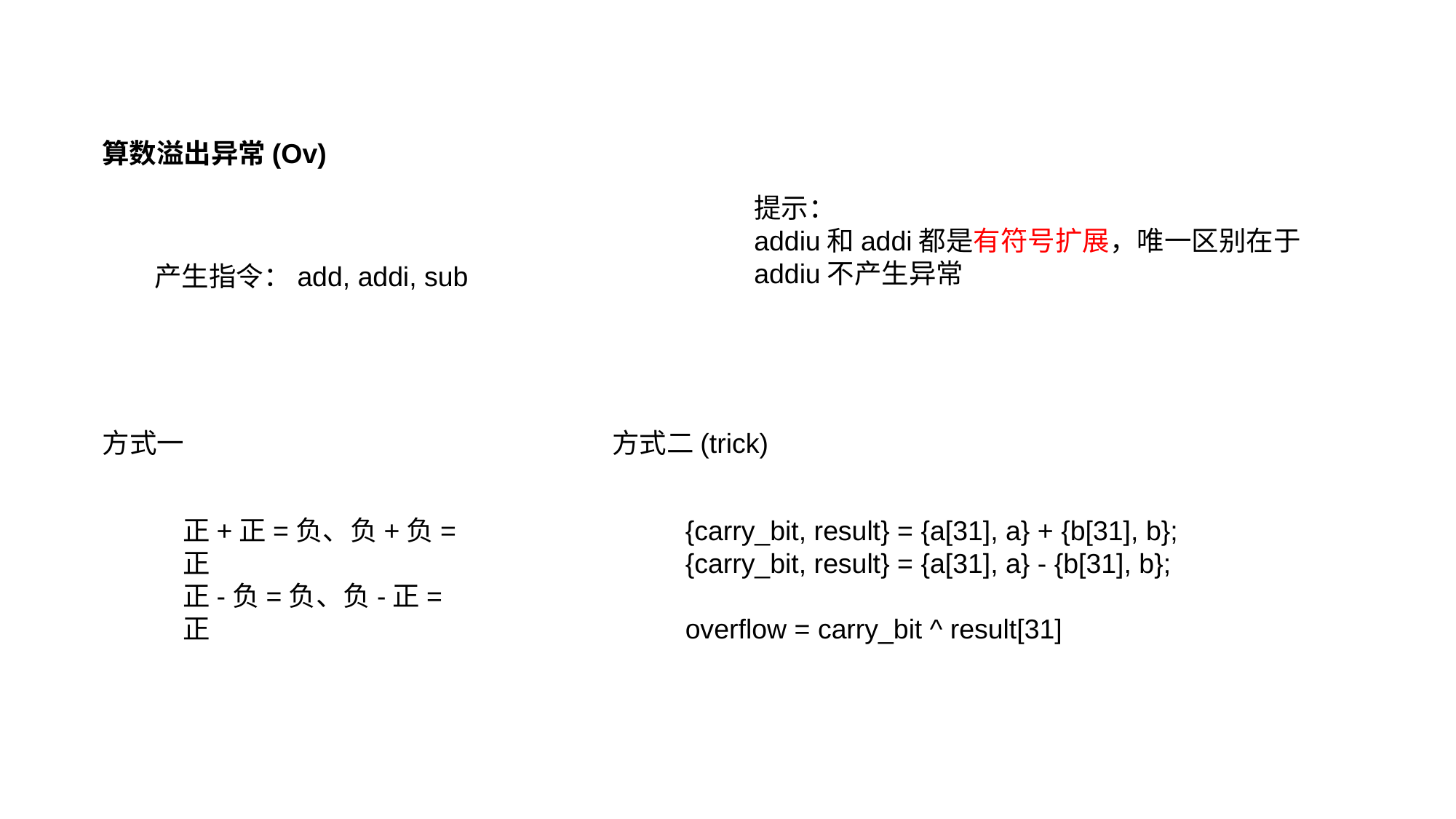

算数溢出异常(Ov)
提示：
addiu和addi都是有符号扩展，唯一区别在于addiu不产生异常
产生指令：add, addi, sub
方式二(trick)
方式一
{carry_bit, result} = {a[31], a} + {b[31], b};
{carry_bit, result} = {a[31], a} - {b[31], b};

overflow = carry_bit ^ result[31]
正+正=负、负+负=正
正-负=负、负-正=正